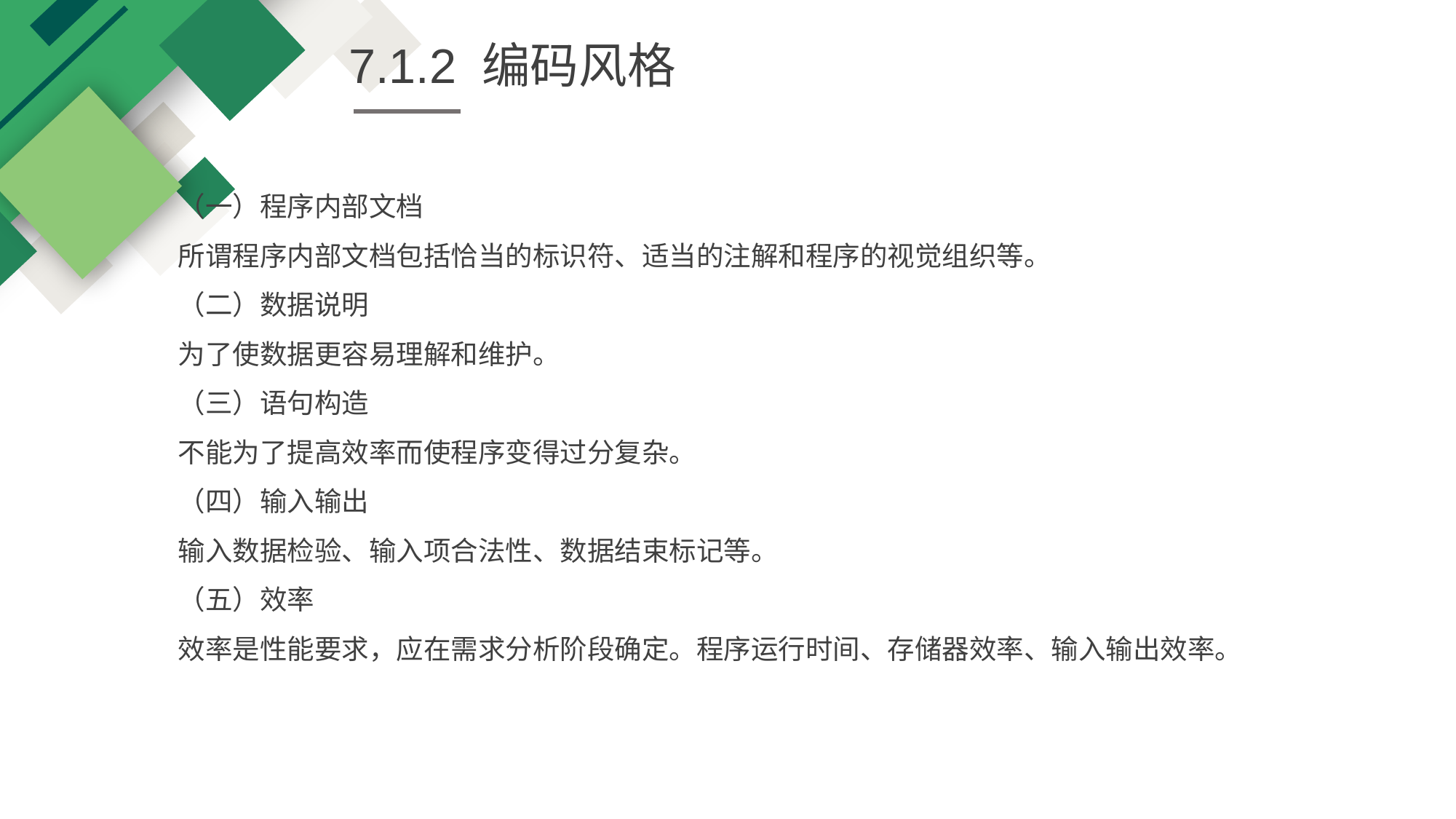

7.1.2 编码风格
（一）程序内部文档
所谓程序内部文档包括恰当的标识符、适当的注解和程序的视觉组织等。
（二）数据说明
为了使数据更容易理解和维护。
（三）语句构造
不能为了提高效率而使程序变得过分复杂。
（四）输入输出
输入数据检验、输入项合法性、数据结束标记等。
（五）效率
效率是性能要求，应在需求分析阶段确定。程序运行时间、存储器效率、输入输出效率。